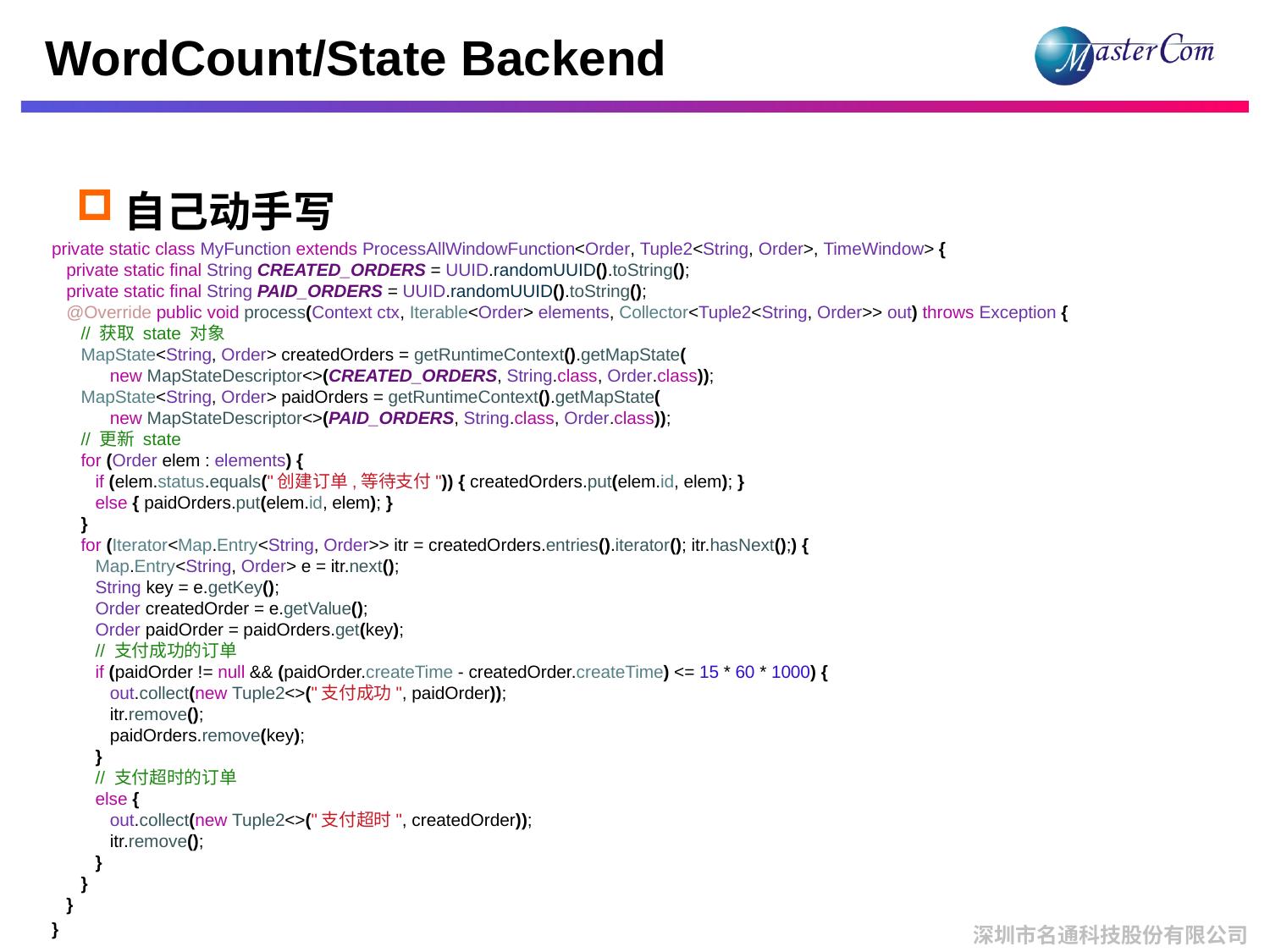

# WordCount/State Backend
自己动手写
private static class MyFunction extends ProcessAllWindowFunction<Order, Tuple2<String, Order>, TimeWindow> {
   private static final String CREATED_ORDERS = UUID.randomUUID().toString();
   private static final String PAID_ORDERS = UUID.randomUUID().toString();
   @Override public void process(Context ctx, Iterable<Order> elements, Collector<Tuple2<String, Order>> out) throws Exception {
      // 获取 state 对象
      MapState<String, Order> createdOrders = getRuntimeContext().getMapState(
            new MapStateDescriptor<>(CREATED_ORDERS, String.class, Order.class));
      MapState<String, Order> paidOrders = getRuntimeContext().getMapState(
            new MapStateDescriptor<>(PAID_ORDERS, String.class, Order.class));
      // 更新 state
      for (Order elem : elements) {
         if (elem.status.equals("创建订单,等待支付")) { createdOrders.put(elem.id, elem); }
         else { paidOrders.put(elem.id, elem); }
      }
      for (Iterator<Map.Entry<String, Order>> itr = createdOrders.entries().iterator(); itr.hasNext();) {
         Map.Entry<String, Order> e = itr.next();
         String key = e.getKey();
         Order createdOrder = e.getValue();
         Order paidOrder = paidOrders.get(key);
         // 支付成功的订单
         if (paidOrder != null && (paidOrder.createTime - createdOrder.createTime) <= 15 * 60 * 1000) {
            out.collect(new Tuple2<>("支付成功", paidOrder));
            itr.remove();
            paidOrders.remove(key);
         }
         // 支付超时的订单
         else {
            out.collect(new Tuple2<>("支付超时", createdOrder));
            itr.remove();
         }
      }
   }
}